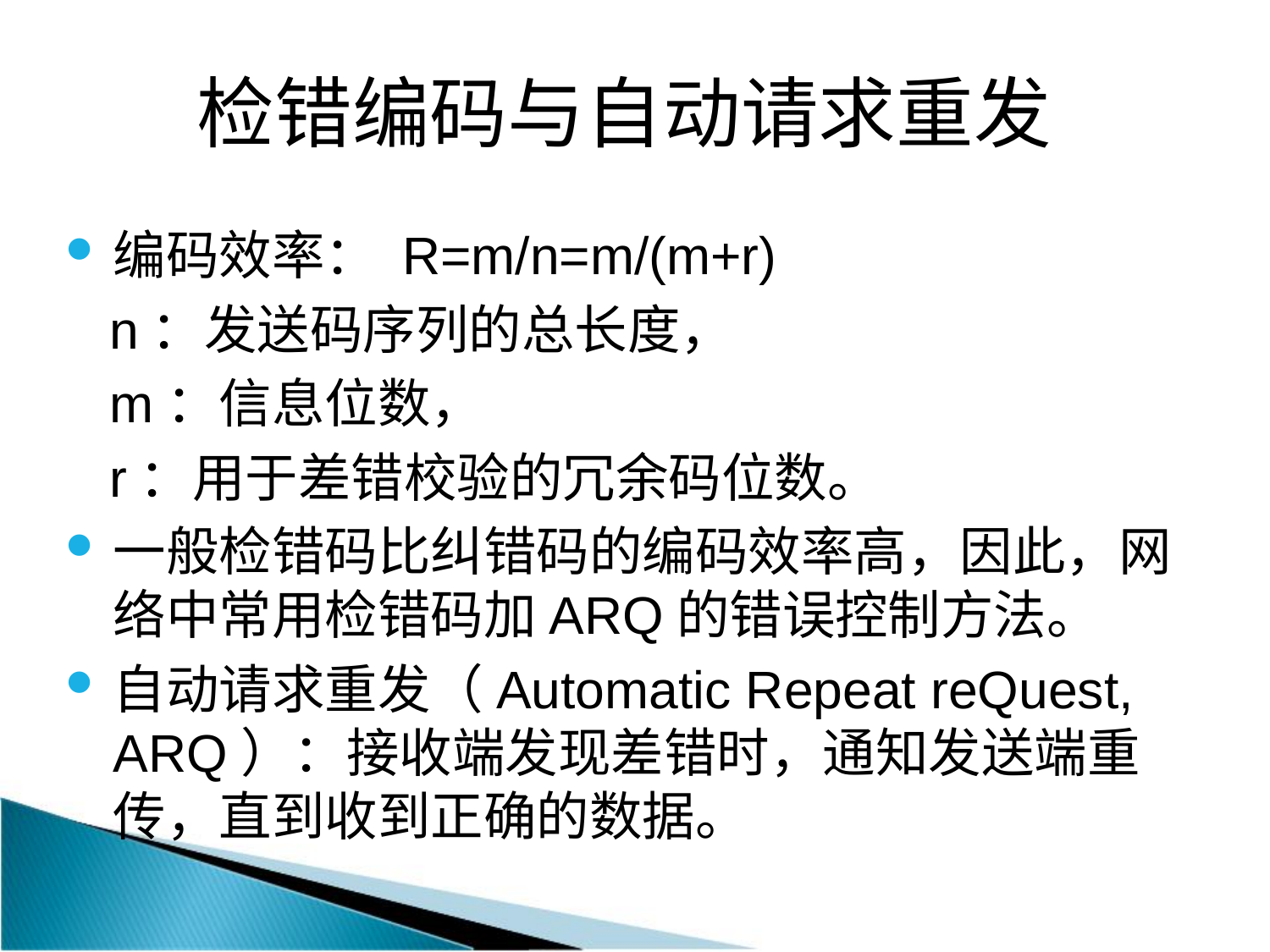

检错编码与自动请求重发
编码效率： R=m/n=m/(m+r)
   n：发送码序列的总长度，
   m：信息位数，
   r：用于差错校验的冗余码位数。
一般检错码比纠错码的编码效率高，因此，网络中常用检错码加ARQ的错误控制方法。
自动请求重发（Automatic Repeat reQuest, ARQ）：接收端发现差错时，通知发送端重传，直到收到正确的数据。